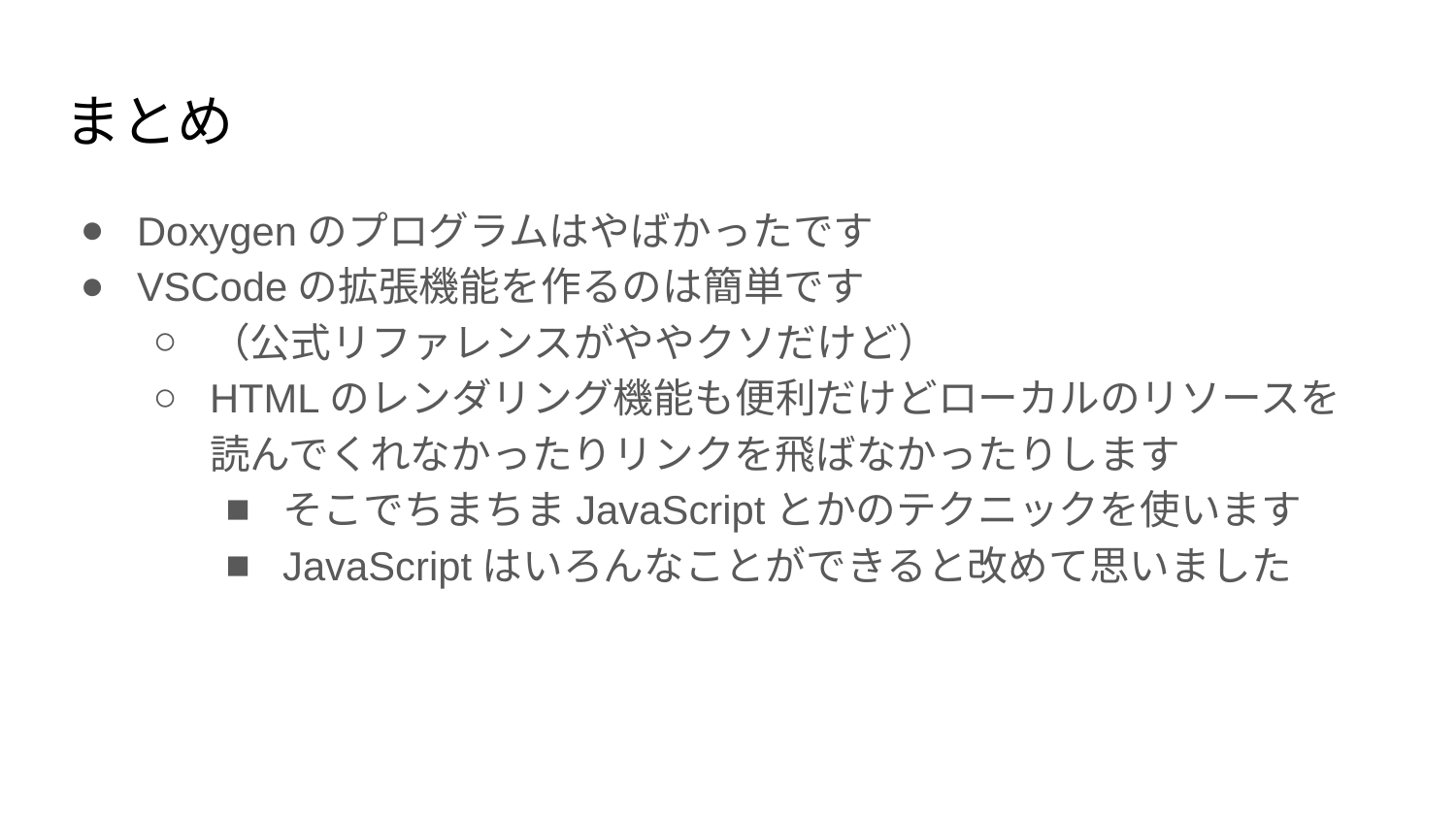

# まとめ
Doxygenのプログラムはやばかったです
VSCodeの拡張機能を作るのは簡単です
（公式リファレンスがややクソだけど）
HTMLのレンダリング機能も便利だけどローカルのリソースを
読んでくれなかったりリンクを飛ばなかったりします
そこでちまちまJavaScriptとかのテクニックを使います
JavaScriptはいろんなことができると改めて思いました